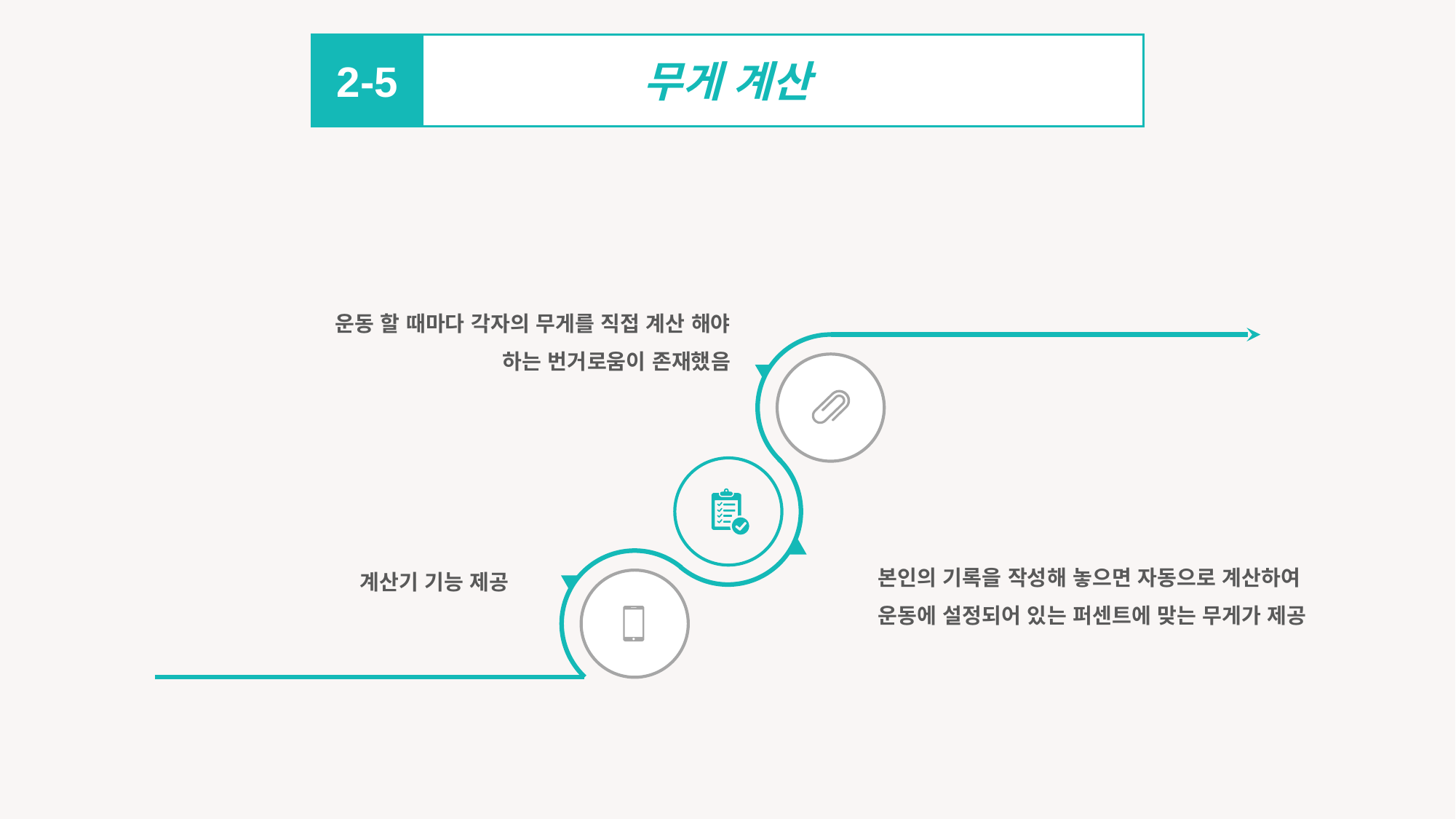

무게 계산
2-5
운동 할 때마다 각자의 무게를 직접 계산 해야 하는 번거로움이 존재했음

본인의 기록을 작성해 놓으면 자동으로 계산하여
운동에 설정되어 있는 퍼센트에 맞는 무게가 제공
계산기 기능 제공